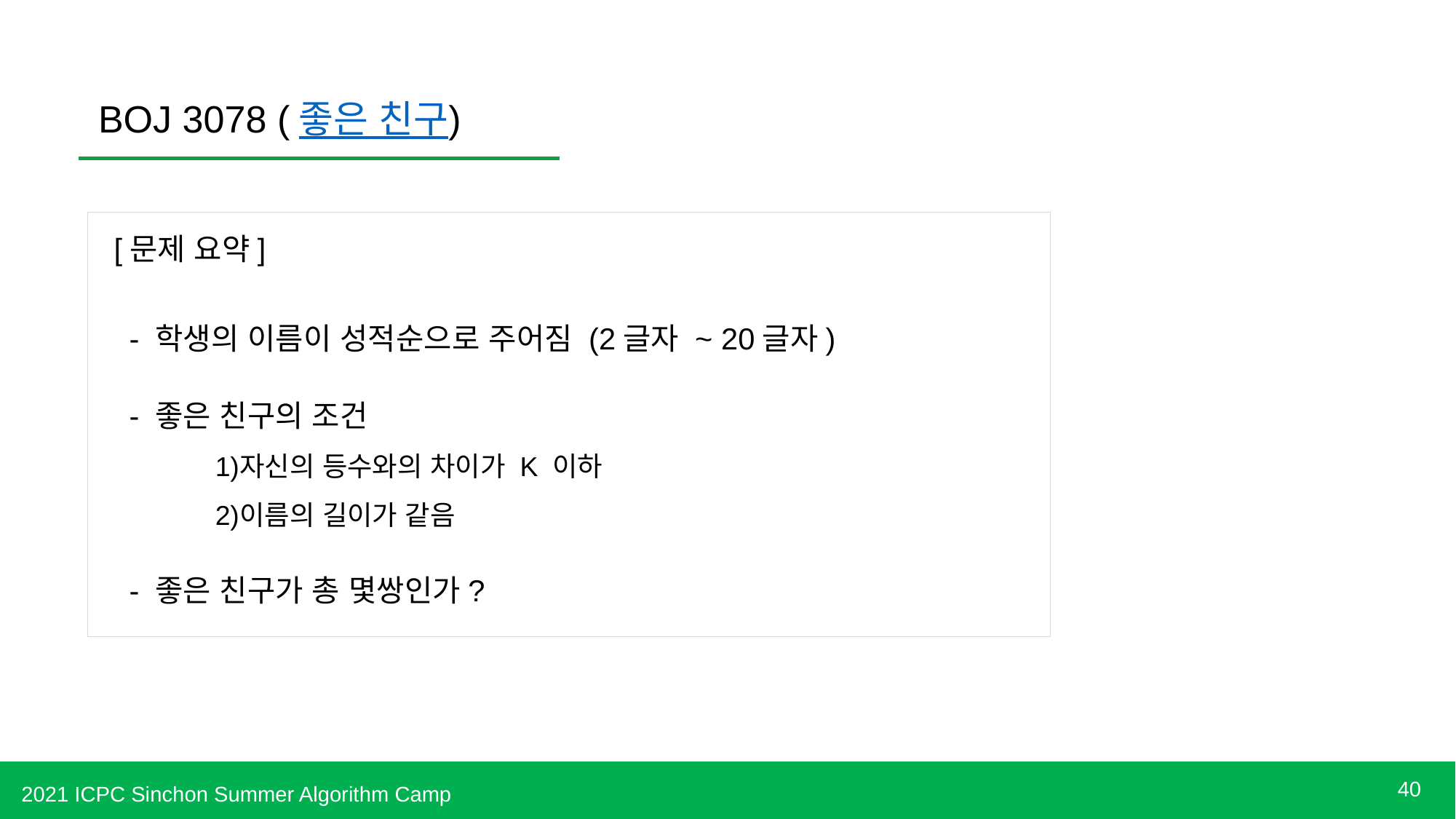

BOJ 3078 (좋은 친구)

[문제 요약]
- 학생의 이름이 성적순으로 주어짐 (2글자 ~ 20글자)
- 좋은 친구의 조건
자신의 등수와의 차이가 K 이하
이름의 길이가 같음
- 좋은 친구가 총 몇쌍인가?

40
2021 ICPC Sinchon Summer Algorithm Camp